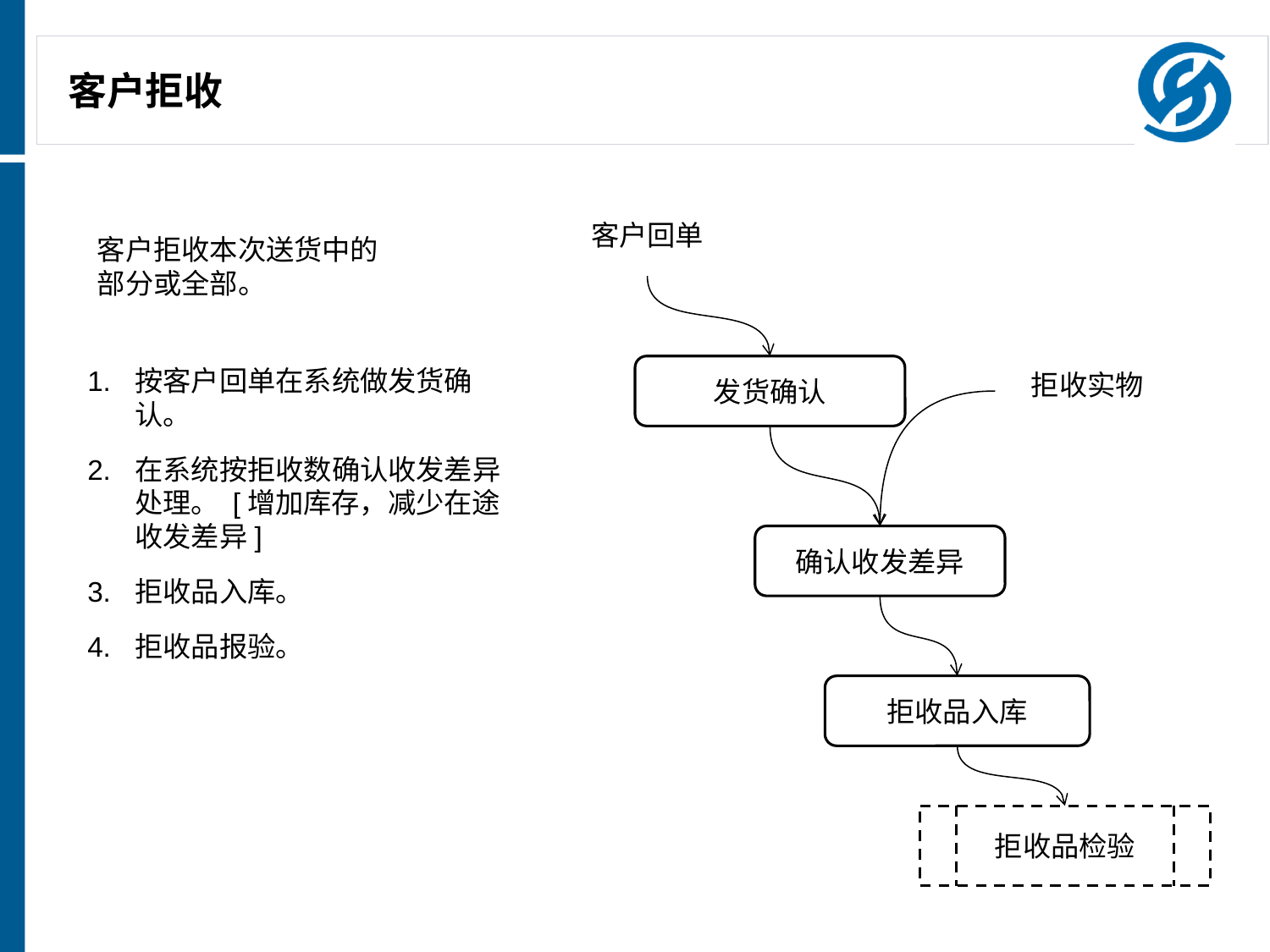

# 客户拒收
客户回单
客户拒收本次送货中的部分或全部。

按客户回单在系统做发货确认。
在系统按拒收数确认收发差异处理。 [增加库存，减少在途收发差异]
拒收品入库。
拒收品报验。

发货确认
拒收实物
确认收发差异
拒收品入库
拒收品检验